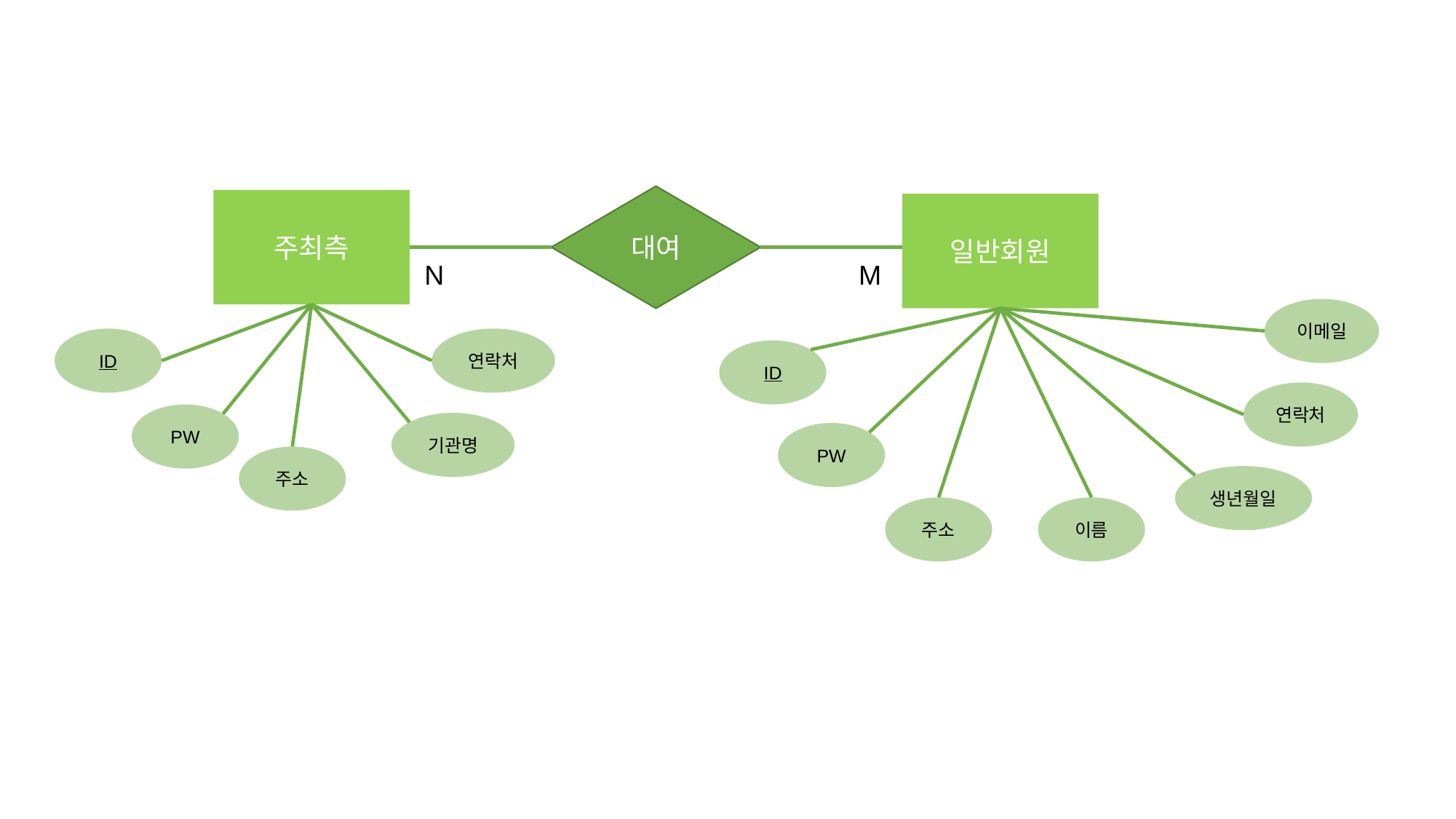

대여
주최측
ID
연락처
PW
기관명
주소
일반회원
이메일
ID
연락처
PW
생년월일
주소
이름
N
M